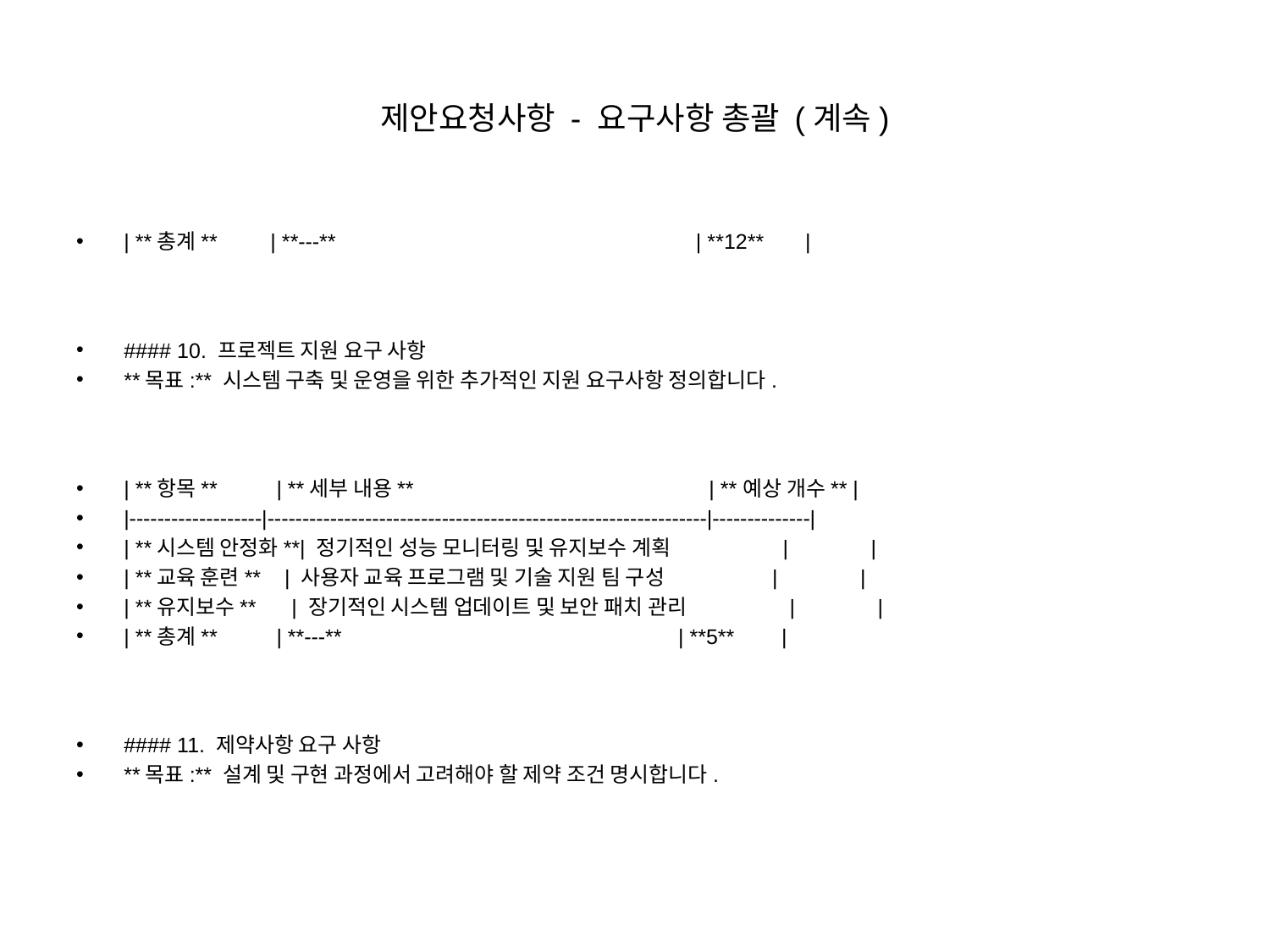

# 제안요청사항 - 요구사항 총괄 (계속)
| **총계**         | **---**                                                             | **12**       |

#### 10. 프로젝트 지원 요구 사항
**목표:** 시스템 구축 및 운영을 위한 추가적인 지원 요구사항 정의합니다.

| **항목**          | **세부 내용**                                                  | **예상 개수** |
|-------------------|---------------------------------------------------------------|--------------|
| **시스템 안정화**| 정기적인 성능 모니터링 및 유지보수 계획                       |              |
| **교육 훈련**    | 사용자 교육 프로그램 및 기술 지원 팀 구성                      |              |
| **유지보수**      | 장기적인 시스템 업데이트 및 보안 패치 관리                     |              |
| **총계**          | **---**                                                         | **5**        |

#### 11. 제약사항 요구 사항
**목표:** 설계 및 구현 과정에서 고려해야 할 제약 조건 명시합니다.